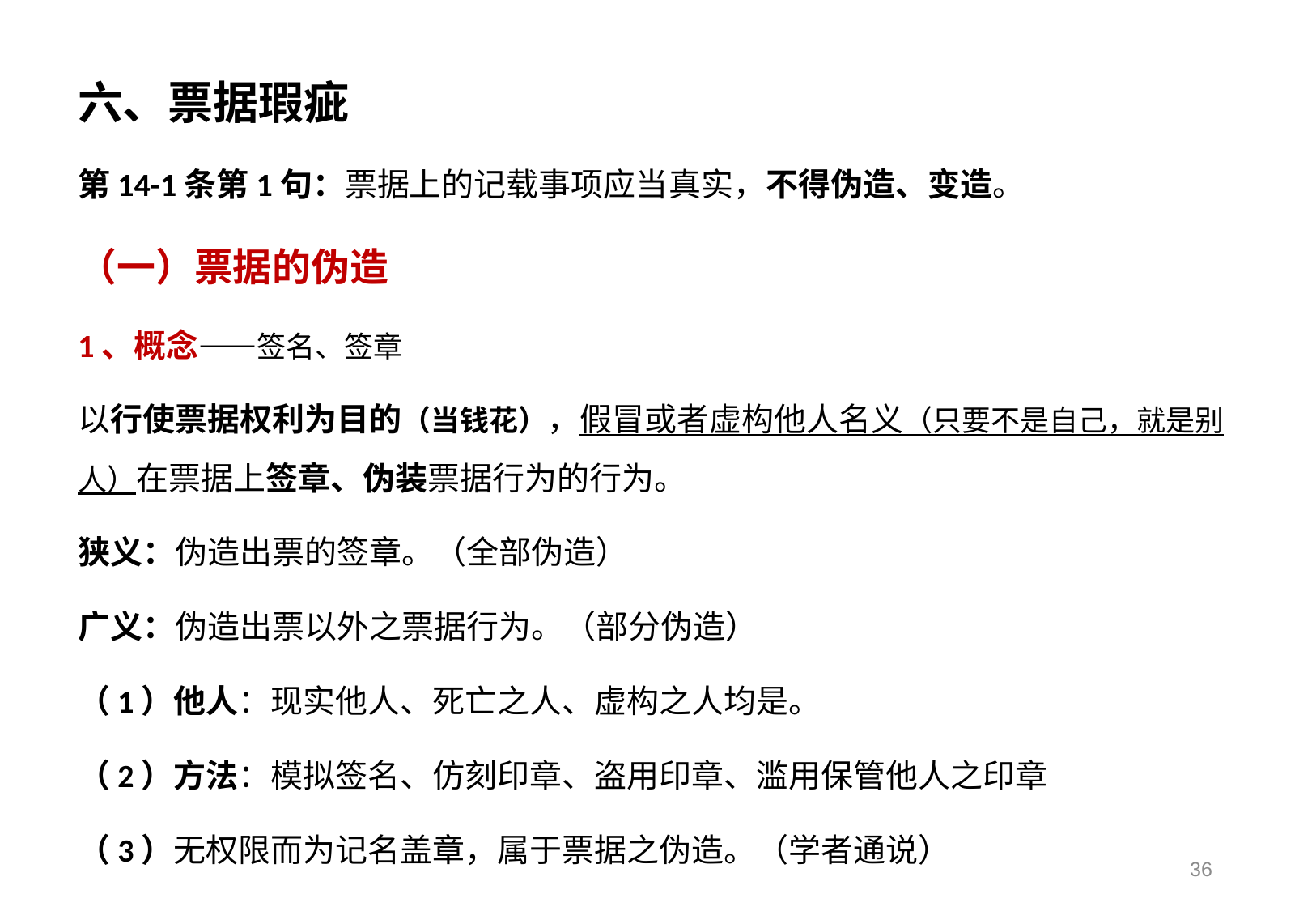

六、票据瑕疵
第14-1条第1句：票据上的记载事项应当真实，不得伪造、变造。
（一）票据的伪造
1、概念——签名、签章
以行使票据权利为目的（当钱花），假冒或者虚构他人名义（只要不是自己，就是别人）在票据上签章、伪装票据行为的行为。
狭义：伪造出票的签章。（全部伪造）
广义：伪造出票以外之票据行为。（部分伪造）
（1）他人：现实他人、死亡之人、虚构之人均是。
（2）方法：模拟签名、仿刻印章、盗用印章、滥用保管他人之印章
（3）无权限而为记名盖章，属于票据之伪造。（学者通说）
36